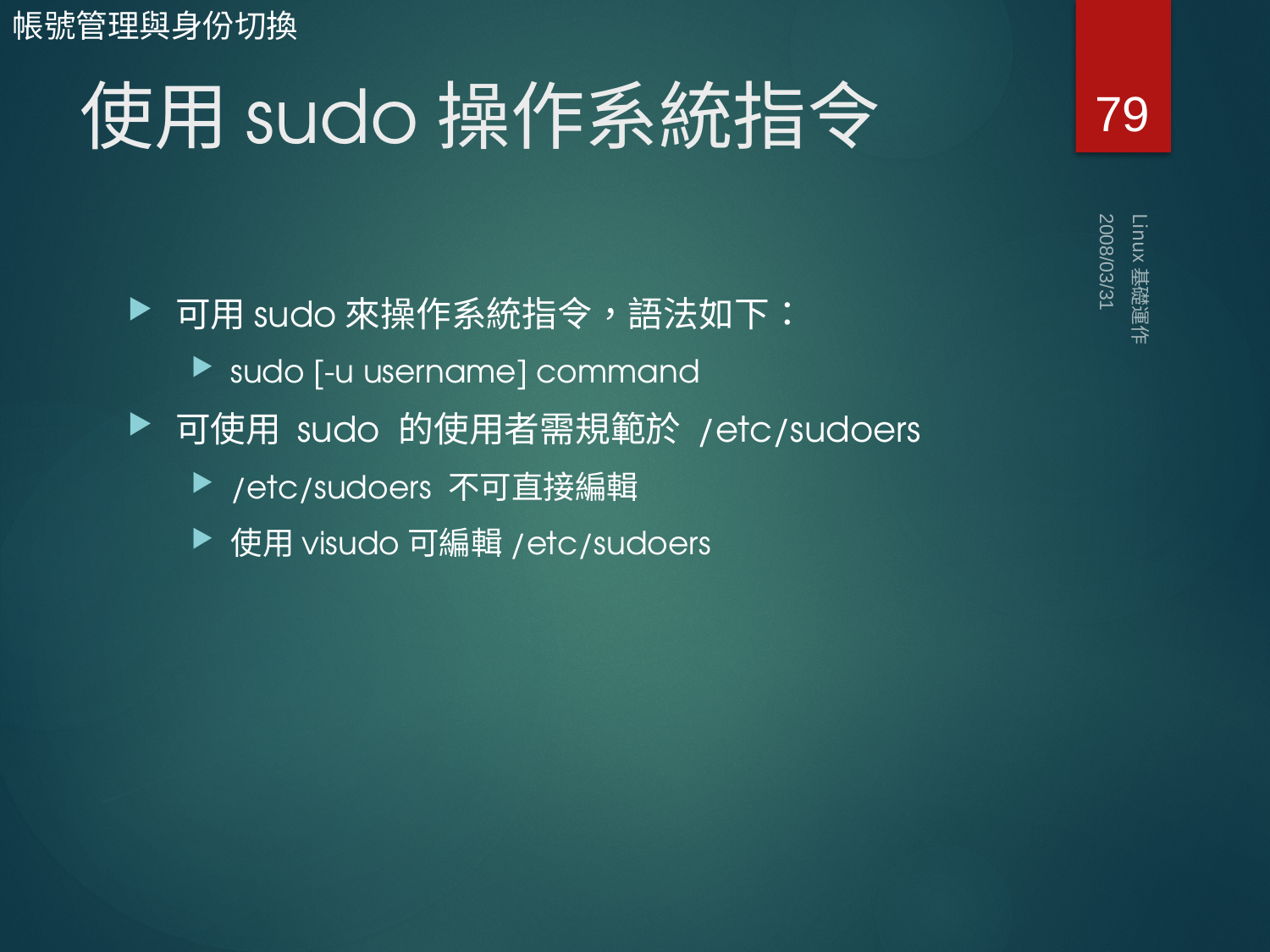

帳號管理與身份切換
79
# 使用sudo操作系統指令
2008/03/31
可用sudo來操作系統指令，語法如下：
sudo [-u username] command
可使用 sudo 的使用者需規範於 /etc/sudoers
/etc/sudoers 不可直接編輯
使用visudo可編輯/etc/sudoers

Linux 基礎運作